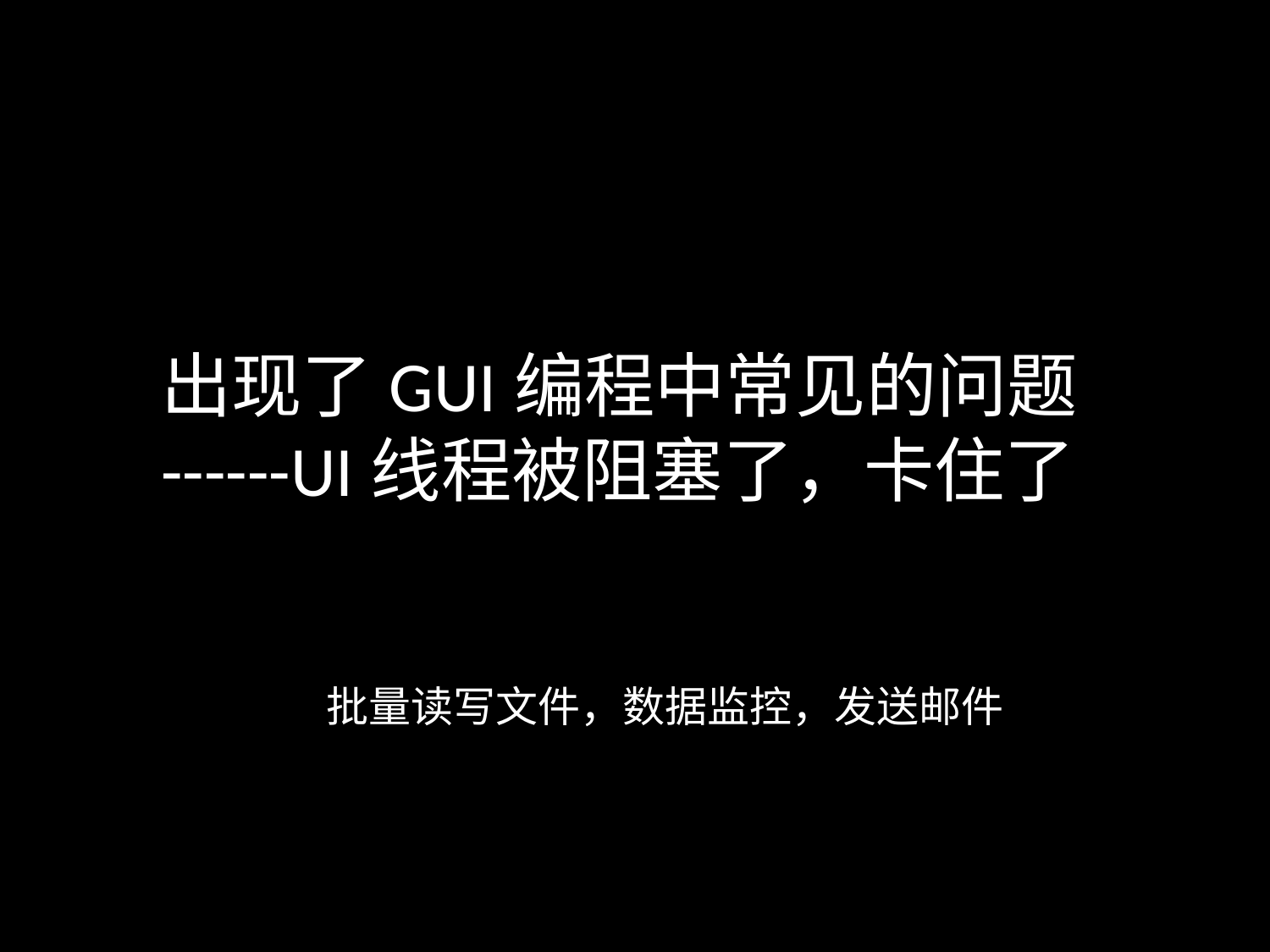

出现了GUI编程中常见的问题
------UI线程被阻塞了，卡住了
批量读写文件，数据监控，发送邮件